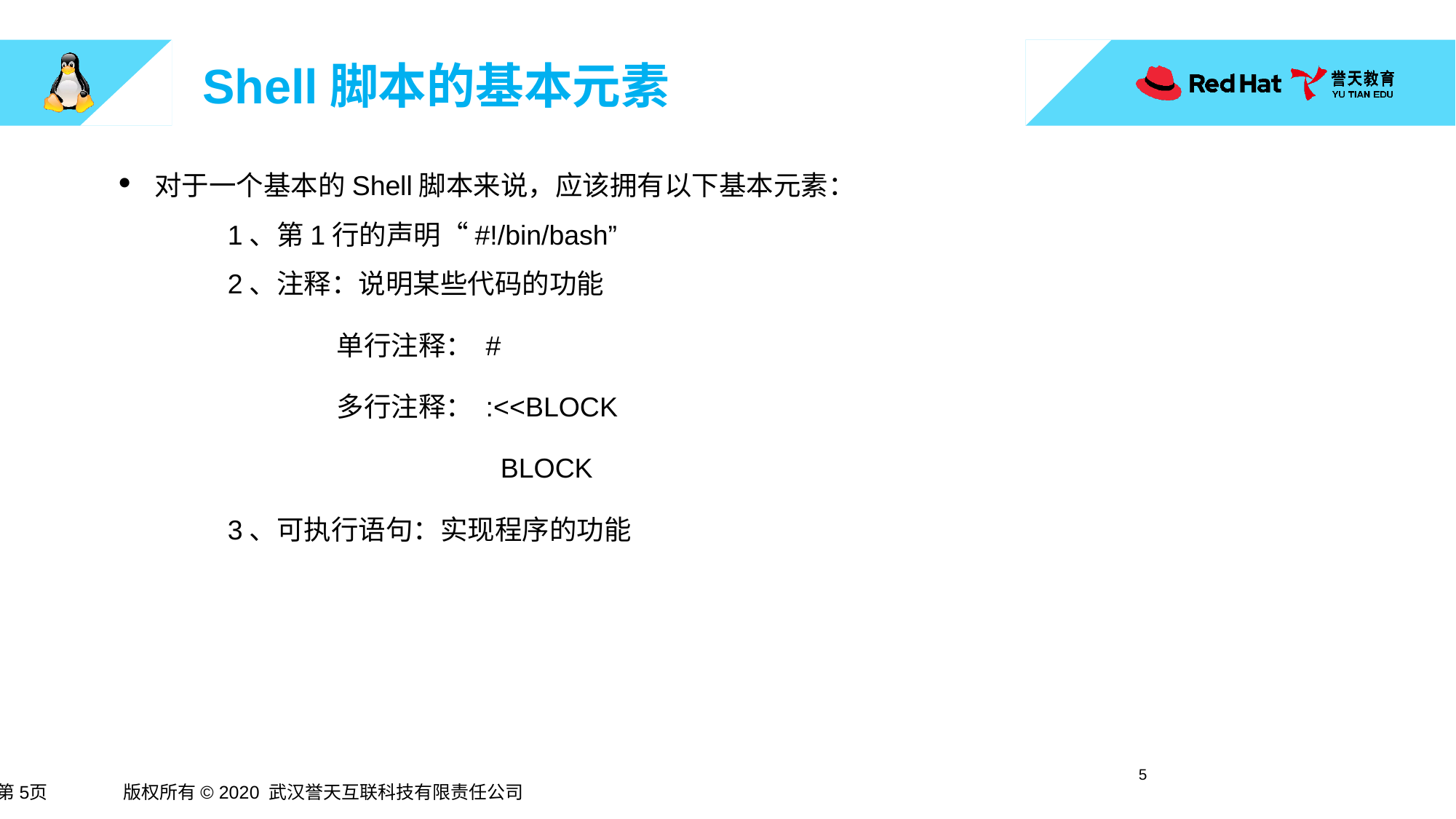

# Shell脚本的基本元素
对于一个基本的Shell脚本来说，应该拥有以下基本元素：
	1、第1行的声明“#!/bin/bash”
	2、注释：说明某些代码的功能
		单行注释： #
	多行注释： :<<BLOCK
	BLOCK
	3、可执行语句：实现程序的功能
5